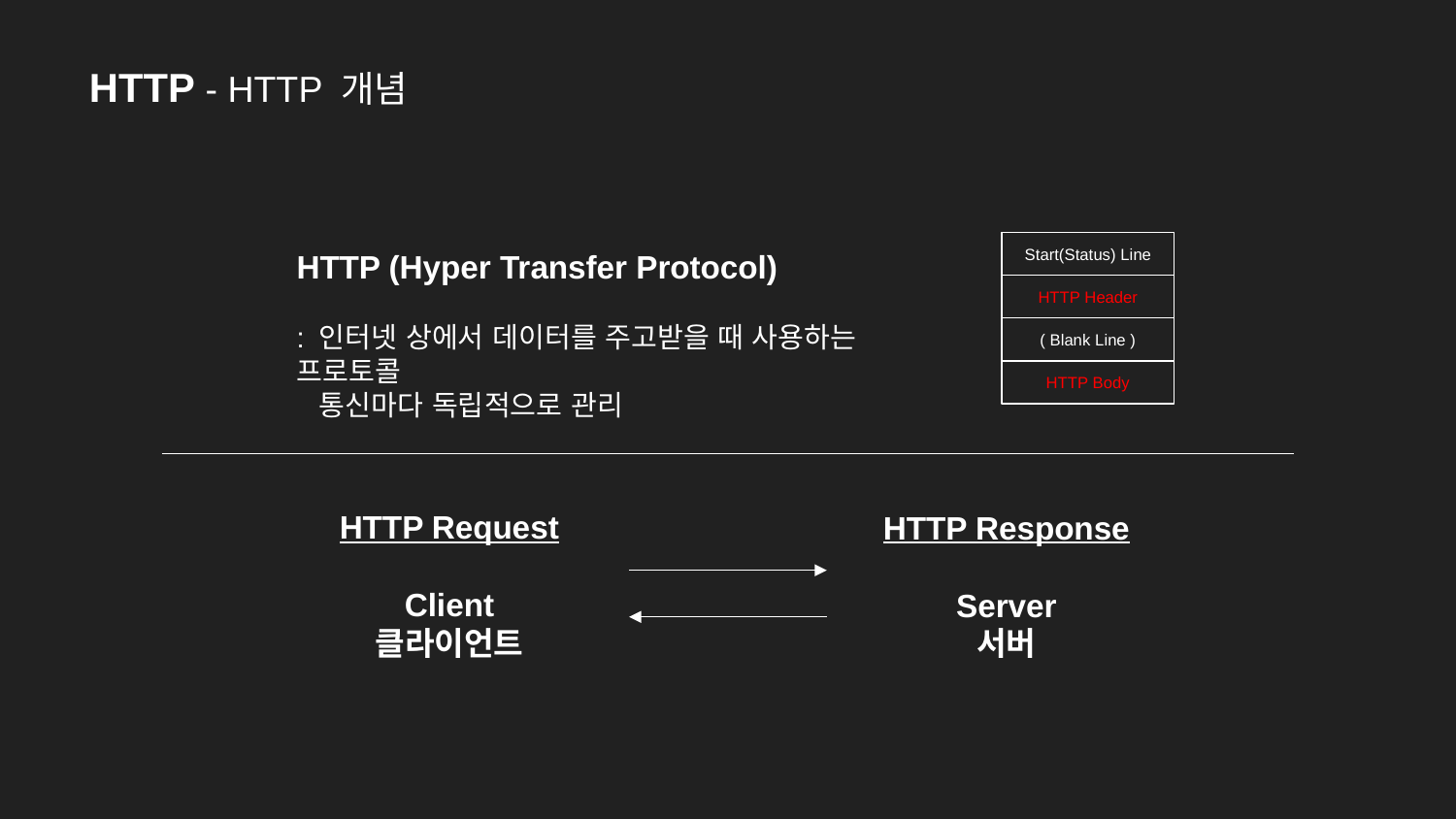

HTTP - HTTP 개념
HTTP (Hyper Transfer Protocol)

: 인터넷 상에서 데이터를 주고받을 때 사용하는 프로토콜
  통신마다 독립적으로 관리
Start(Status) Line
HTTP Header
( Blank Line )
HTTP Body
HTTP Request

Client
클라이언트
HTTP Response

Server
서버